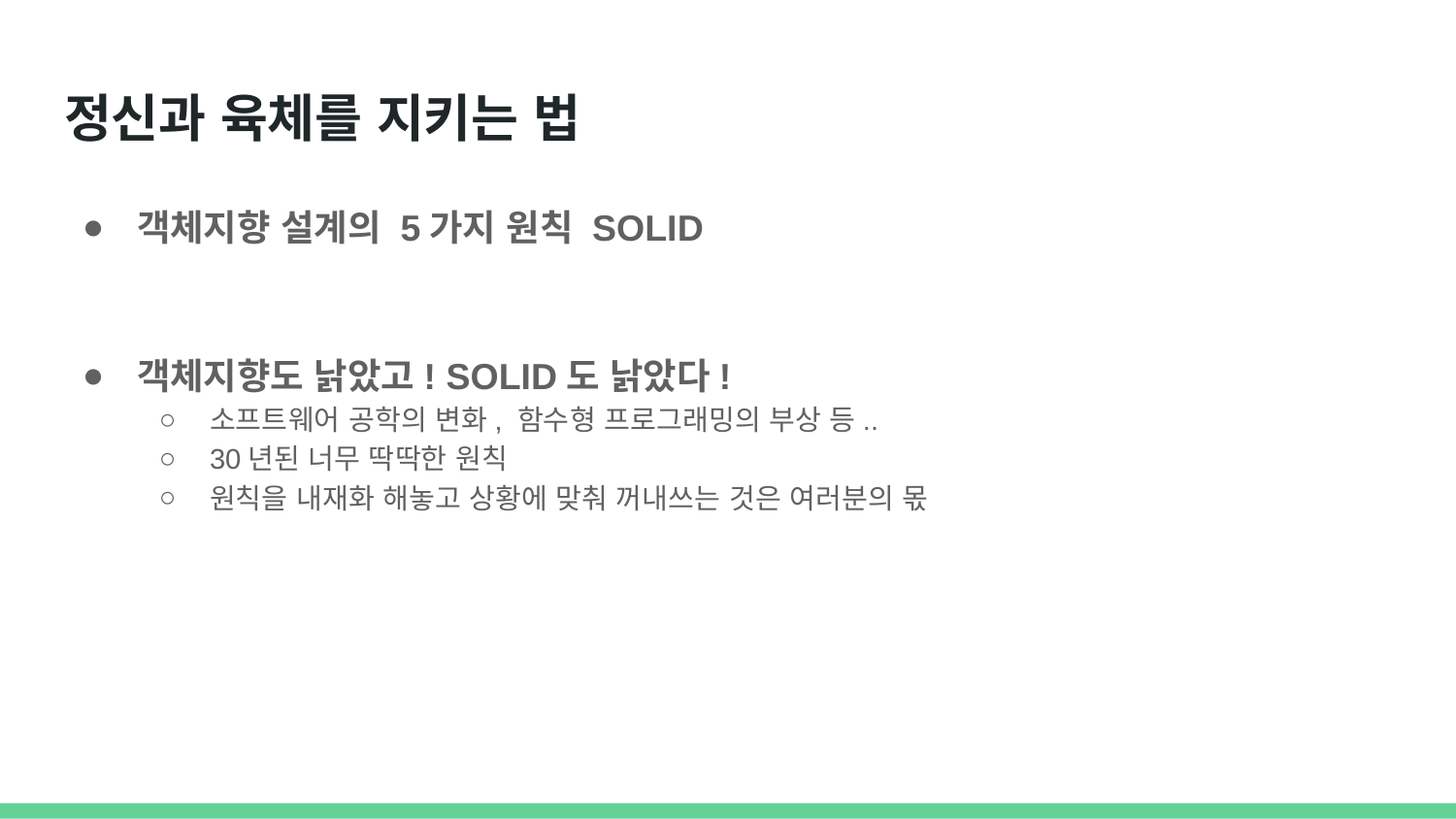

# 정신과 육체를 지키는 법
객체지향 설계의 5가지 원칙 SOLID

객체지향도 낡았고! SOLID도 낡았다!
소프트웨어 공학의 변화, 함수형 프로그래밍의 부상 등..
30년된 너무 딱딱한 원칙
원칙을 내재화 해놓고 상황에 맞춰 꺼내쓰는 것은 여러분의 몫